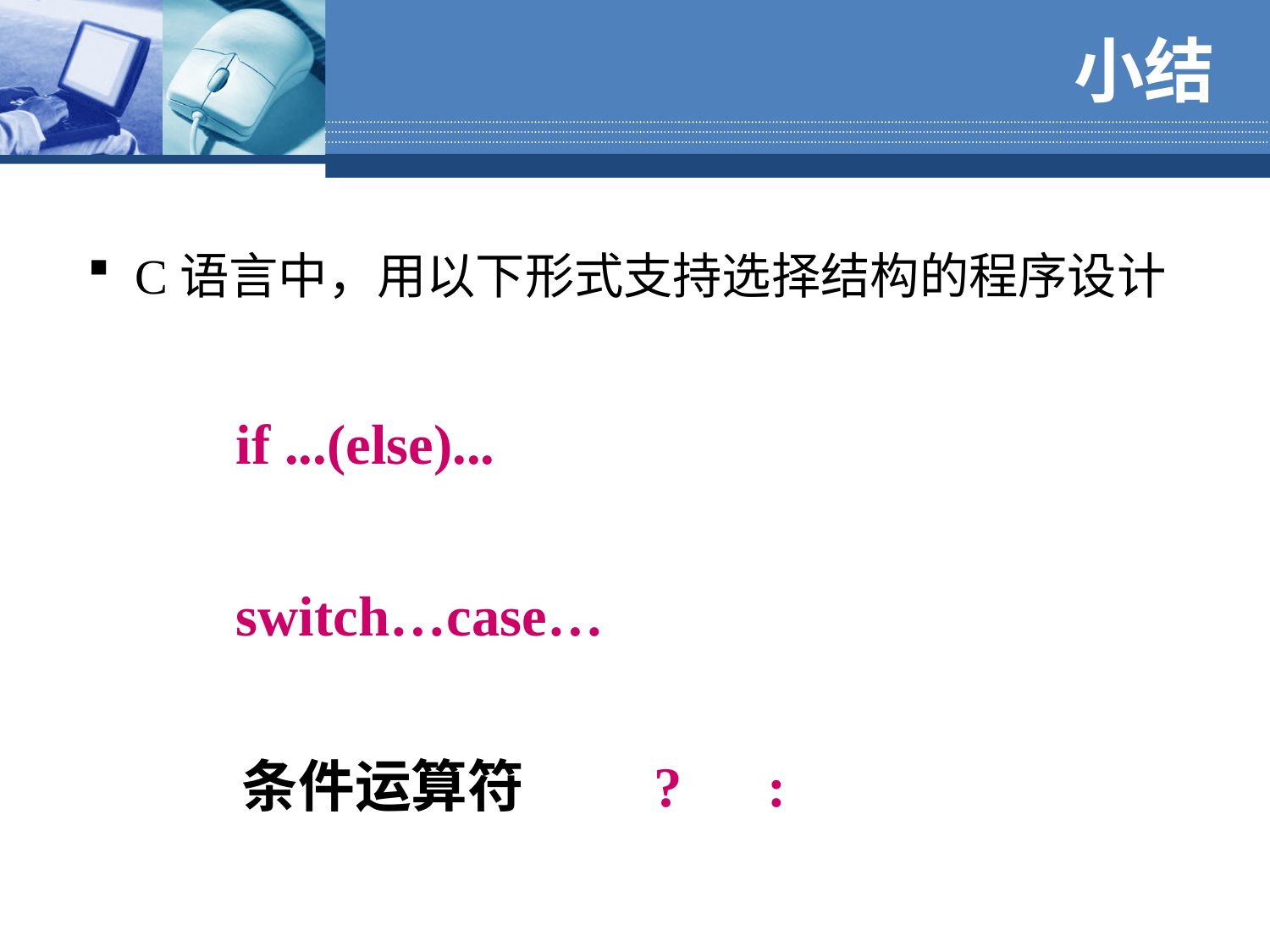

小结
# C语言中，用以下形式支持选择结构的程序设计

      if ...(else)...

      switch…case…

      条件运算符         ?      :